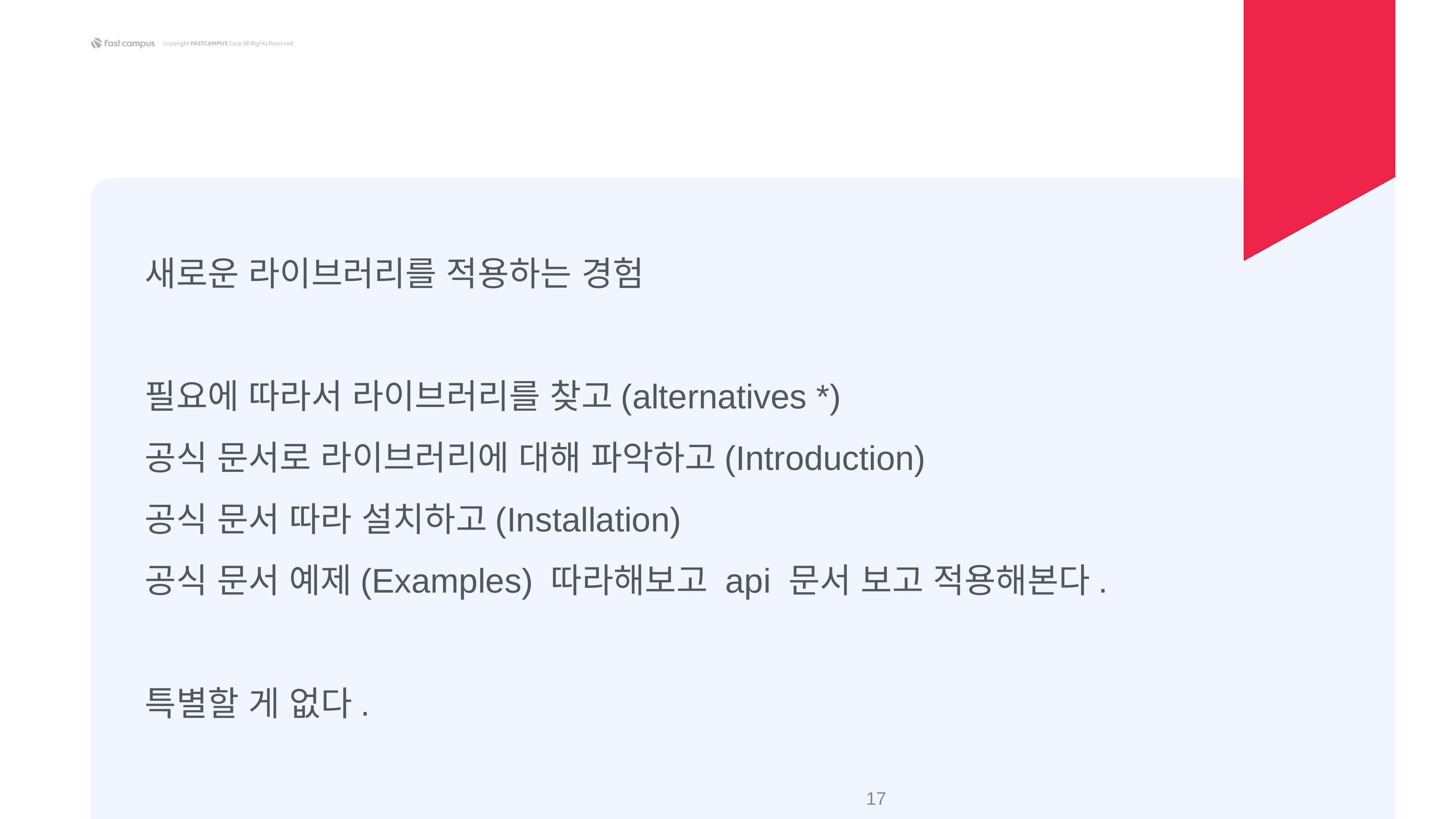

새로운 라이브러리를 적용하는 경험

필요에 따라서 라이브러리를 찾고(alternatives *)
공식 문서로 라이브러리에 대해 파악하고(Introduction)
공식 문서 따라 설치하고(Installation)
공식 문서 예제(Examples) 따라해보고 api 문서 보고 적용해본다.

특별할 게 없다.
17